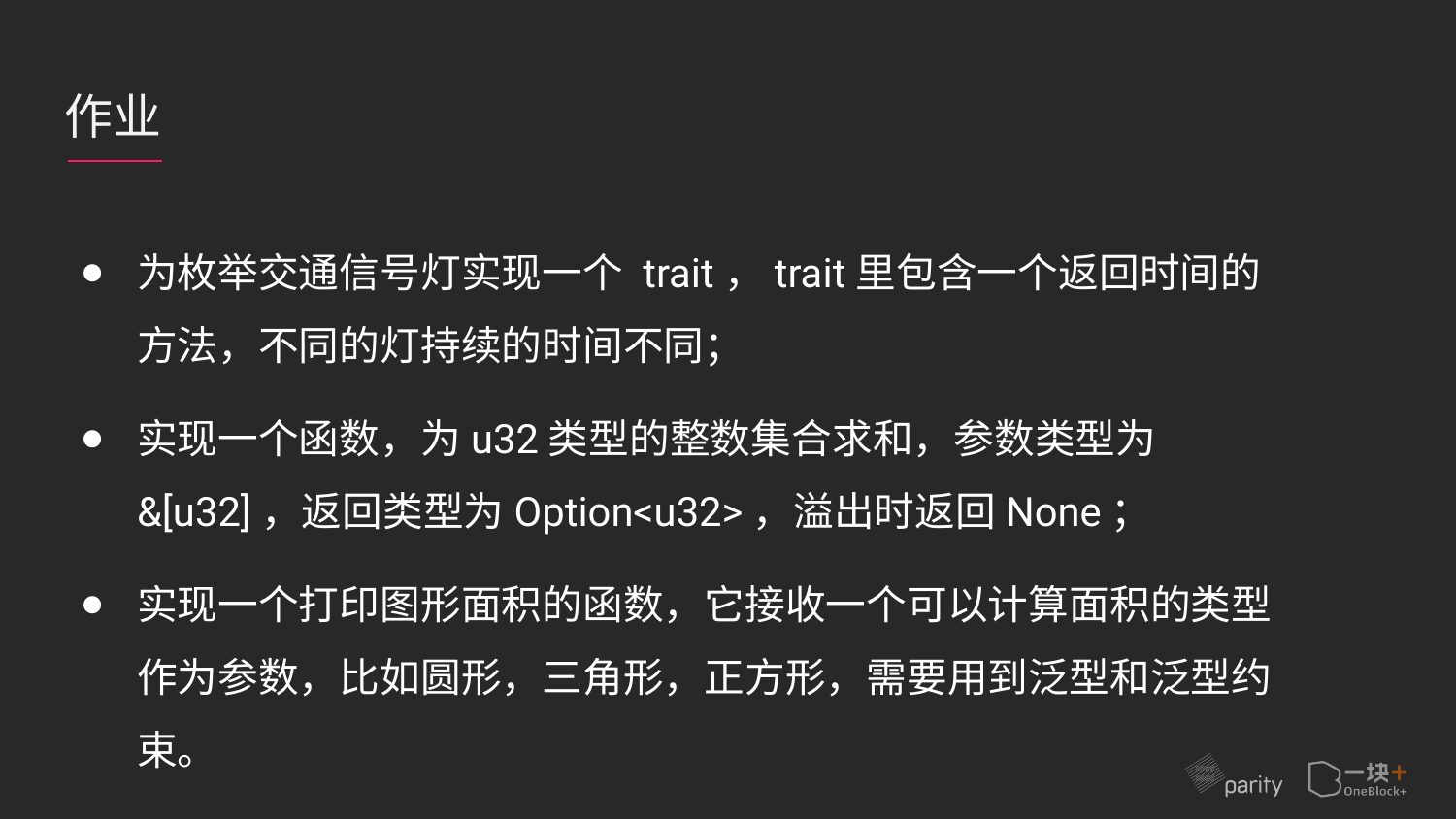

# 作业
为枚举交通信号灯实现一个 trait，trait里包含一个返回时间的方法，不同的灯持续的时间不同；
实现一个函数，为u32类型的整数集合求和，参数类型为 &[u32]，返回类型为Option<u32>，溢出时返回None；
实现一个打印图形面积的函数，它接收一个可以计算面积的类型作为参数，比如圆形，三角形，正方形，需要用到泛型和泛型约束。